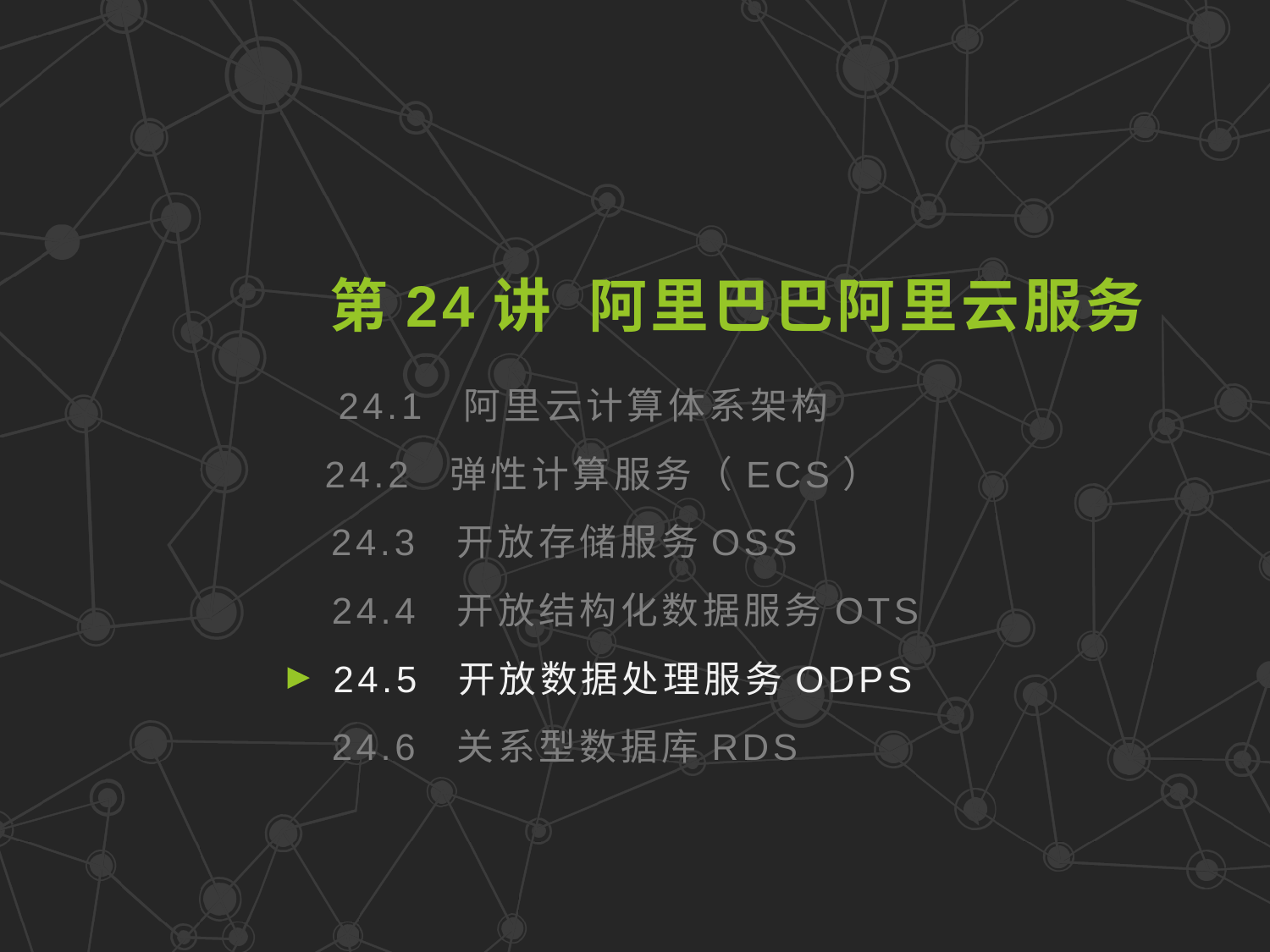

第24讲  阿里巴巴阿里云服务
24.1  阿里云计算体系架构
24.2  弹性计算服务（ECS）
24.3  开放存储服务OSS
24.4  开放结构化数据服务OTS
24.5  开放数据处理服务ODPS

24.6  关系型数据库RDS